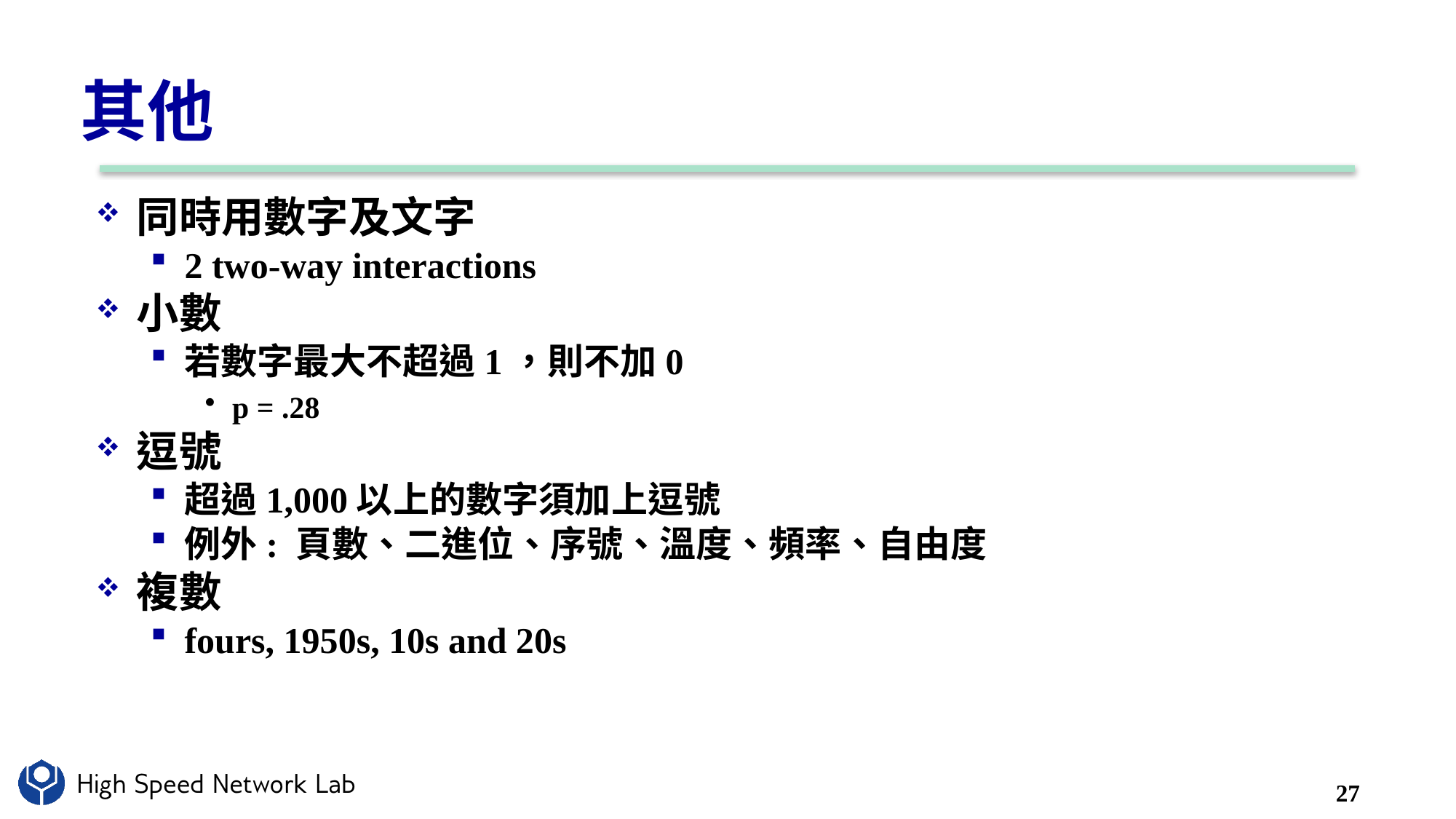

# 其他
同時用數字及文字
2 two-way interactions
小數
若數字最大不超過1，則不加0
p = .28
逗號
超過1,000以上的數字須加上逗號
例外: 頁數、二進位、序號、溫度、頻率、自由度
複數
fours, 1950s, 10s and 20s
27